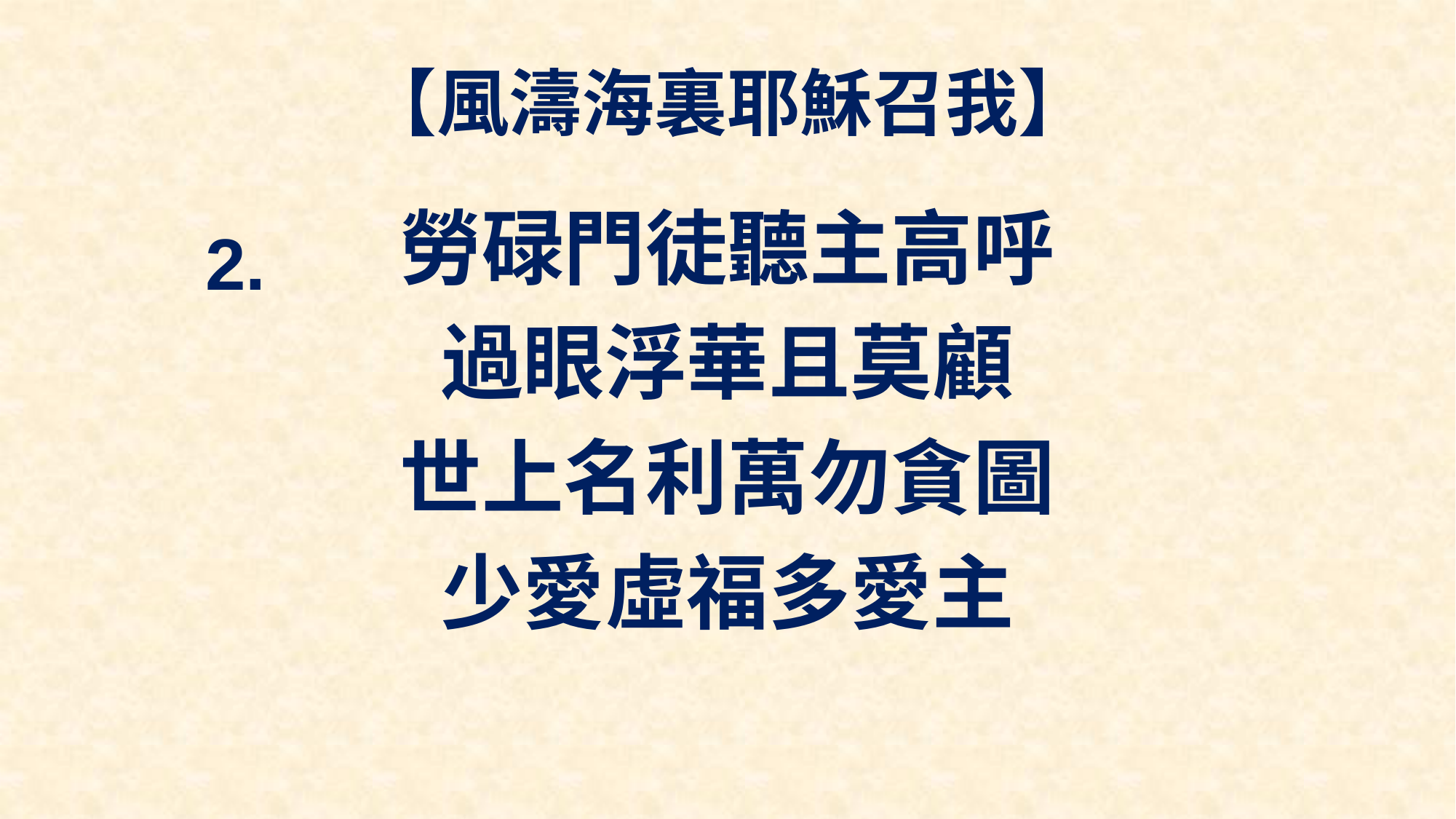

# 【風濤海裏耶穌召我】
勞碌門徒聽主高呼
過眼浮華且莫顧
世上名利萬勿貪圖
少愛虛福多愛主
2.